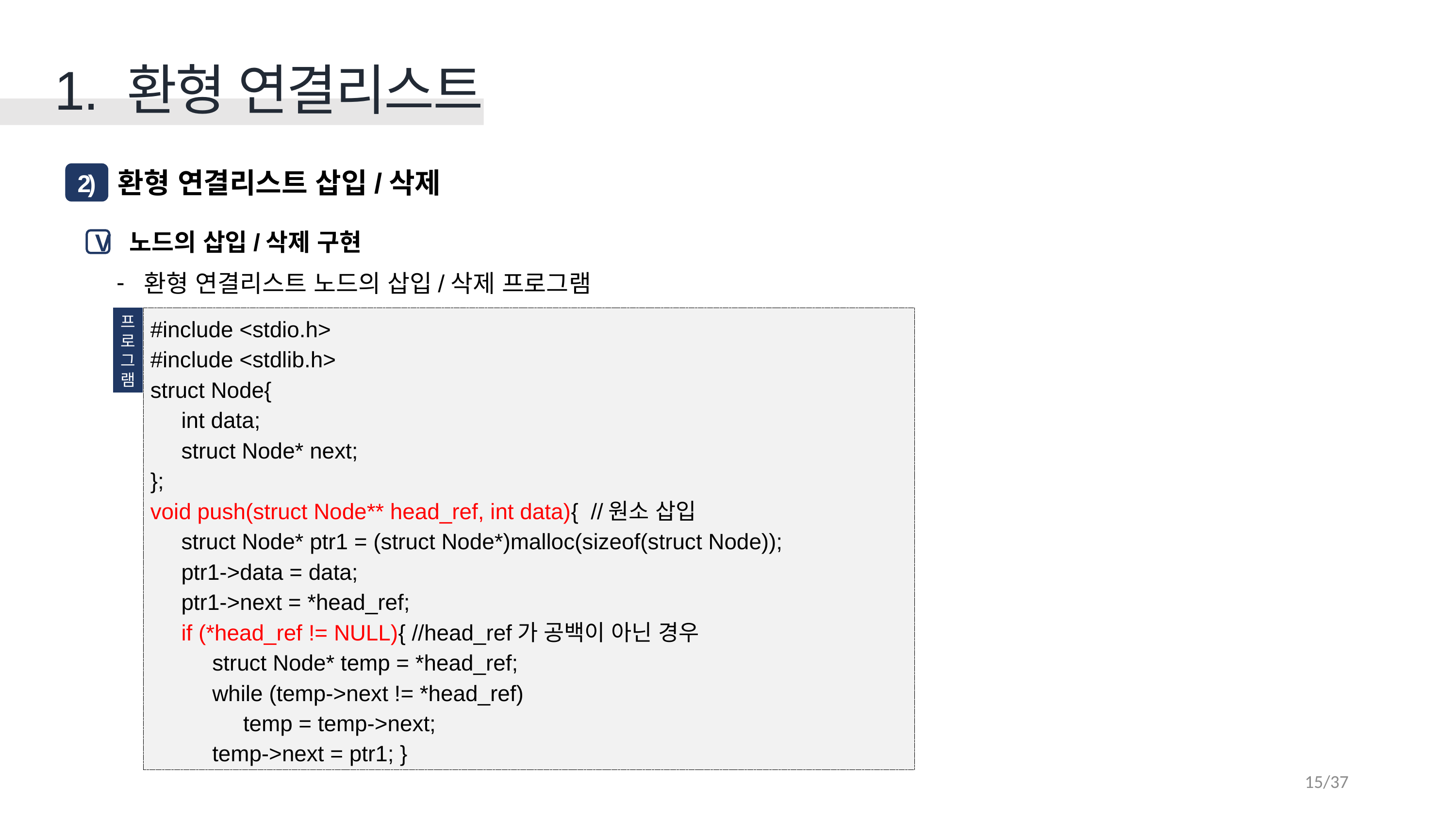

1. 환형 연결리스트

 환형 연결리스트 삽입/삭제
2)
 노드의 삽입/삭제 구현

환형 연결리스트 노드의 삽입/삭제 프로그램

V
프
로
그
램
#include <stdio.h>
#include <stdlib.h>
struct Node{
     int data;
     struct Node* next;
};
void push(struct Node** head_ref, int data){  //원소 삽입
     struct Node* ptr1 = (struct Node*)malloc(sizeof(struct Node));
     ptr1->data = data;
     ptr1->next = *head_ref;
     if (*head_ref != NULL){ //head_ref가 공백이 아닌 경우
          struct Node* temp = *head_ref;
          while (temp->next != *head_ref)
               temp = temp->next;
          temp->next = ptr1; }
15/37